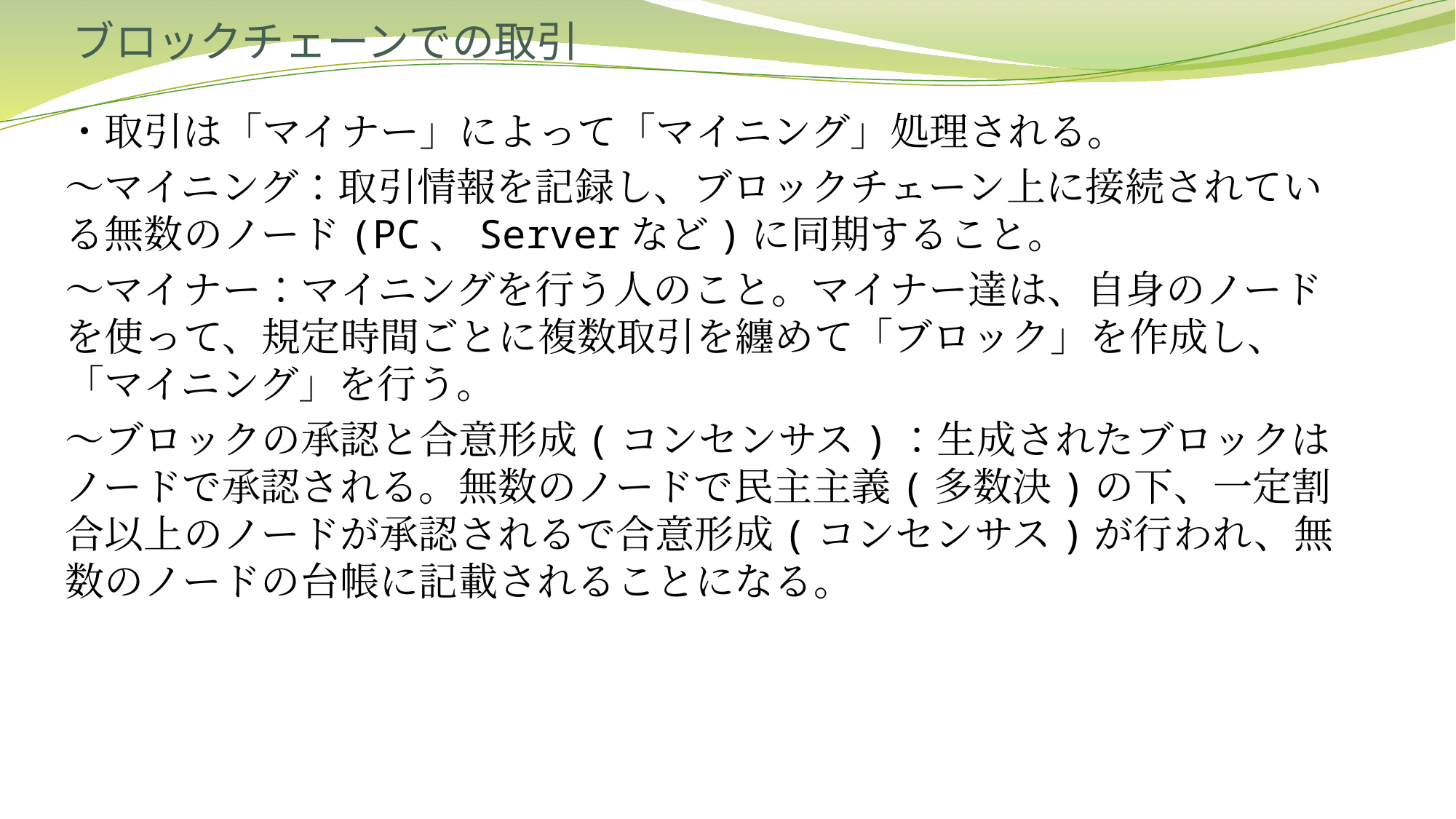

# ブロックチェーンでの取引
・取引は「マイナー」によって「マイニング」処理される。
～マイニング：取引情報を記録し、ブロックチェーン上に接続されている無数のノード(PC、Serverなど)に同期すること。
～マイナー：マイニングを行う人のこと。マイナー達は、自身のノードを使って、規定時間ごとに複数取引を纏めて「ブロック」を作成し、「マイニング」を行う。
～ブロックの承認と合意形成(コンセンサス)：生成されたブロックはノードで承認される。無数のノードで民主主義(多数決)の下、一定割合以上のノードが承認されるで合意形成(コンセンサス)が行われ、無数のノードの台帳に記載されることになる。